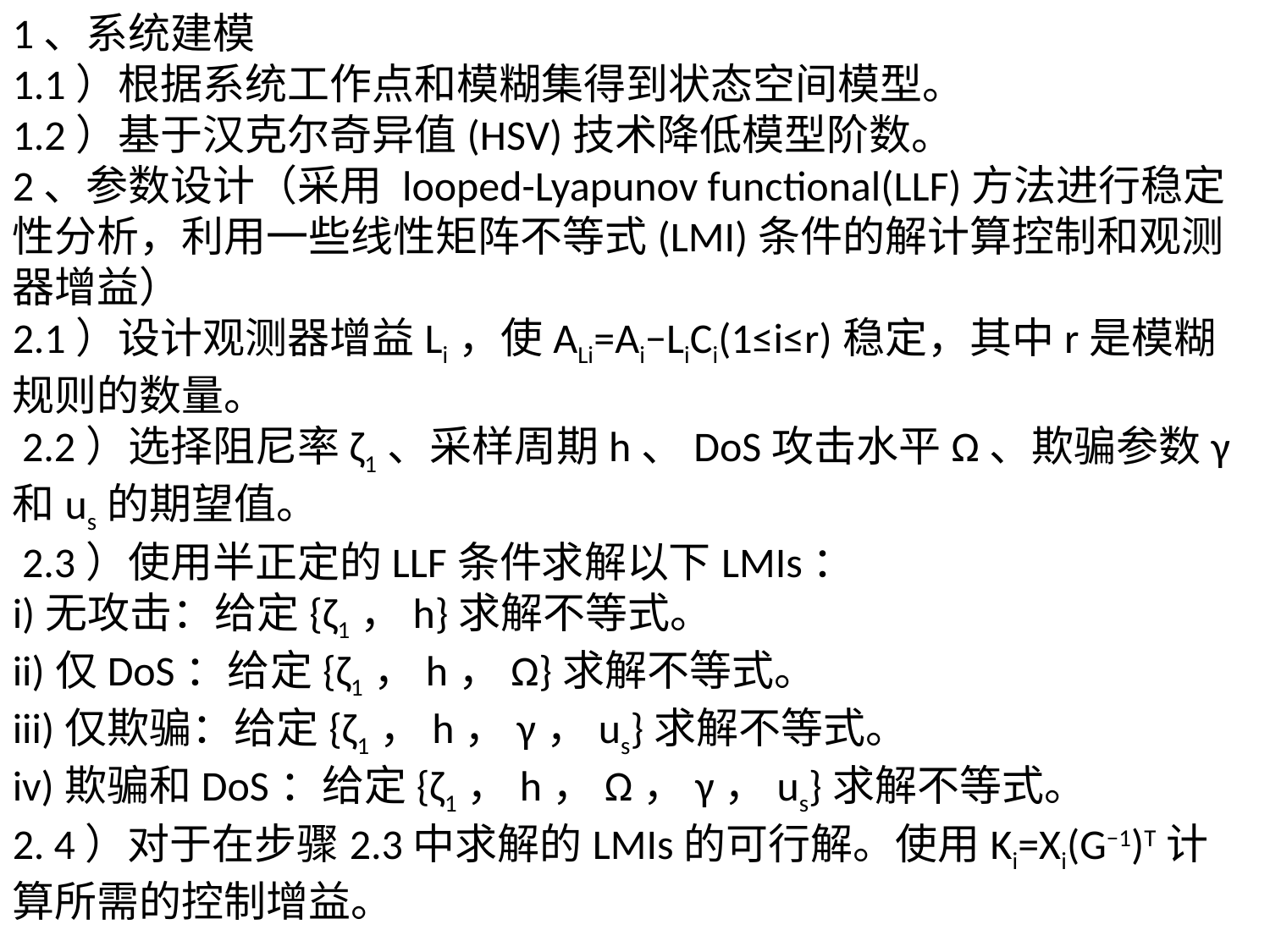

1、系统建模
1.1）根据系统工作点和模糊集得到状态空间模型。
1.2）基于汉克尔奇异值(HSV)技术降低模型阶数。
2、参数设计（采用 looped-Lyapunov functional(LLF)方法进行稳定性分析，利用一些线性矩阵不等式(LMI)条件的解计算控制和观测器增益）
2.1）设计观测器增益Li，使ALi=Ai−LiCi(1≤i≤r)稳定，其中r是模糊规则的数量。
 2.2）选择阻尼率ζ1、采样周期h、DoS攻击水平Ω、欺骗参数γ和us的期望值。
 2.3）使用半正定的LLF条件求解以下LMIs：
i)无攻击：给定{ζ1，h}求解不等式。
ii)仅DoS：给定{ζ1，h，Ω}求解不等式。
iii)仅欺骗：给定{ζ1，h，γ，us}求解不等式。
iv)欺骗和DoS：给定{ζ1，h，Ω，γ，us}求解不等式。
2. 4）对于在步骤2.3中求解的LMIs的可行解。使用Ki=Xi(G−1)T计算所需的控制增益。